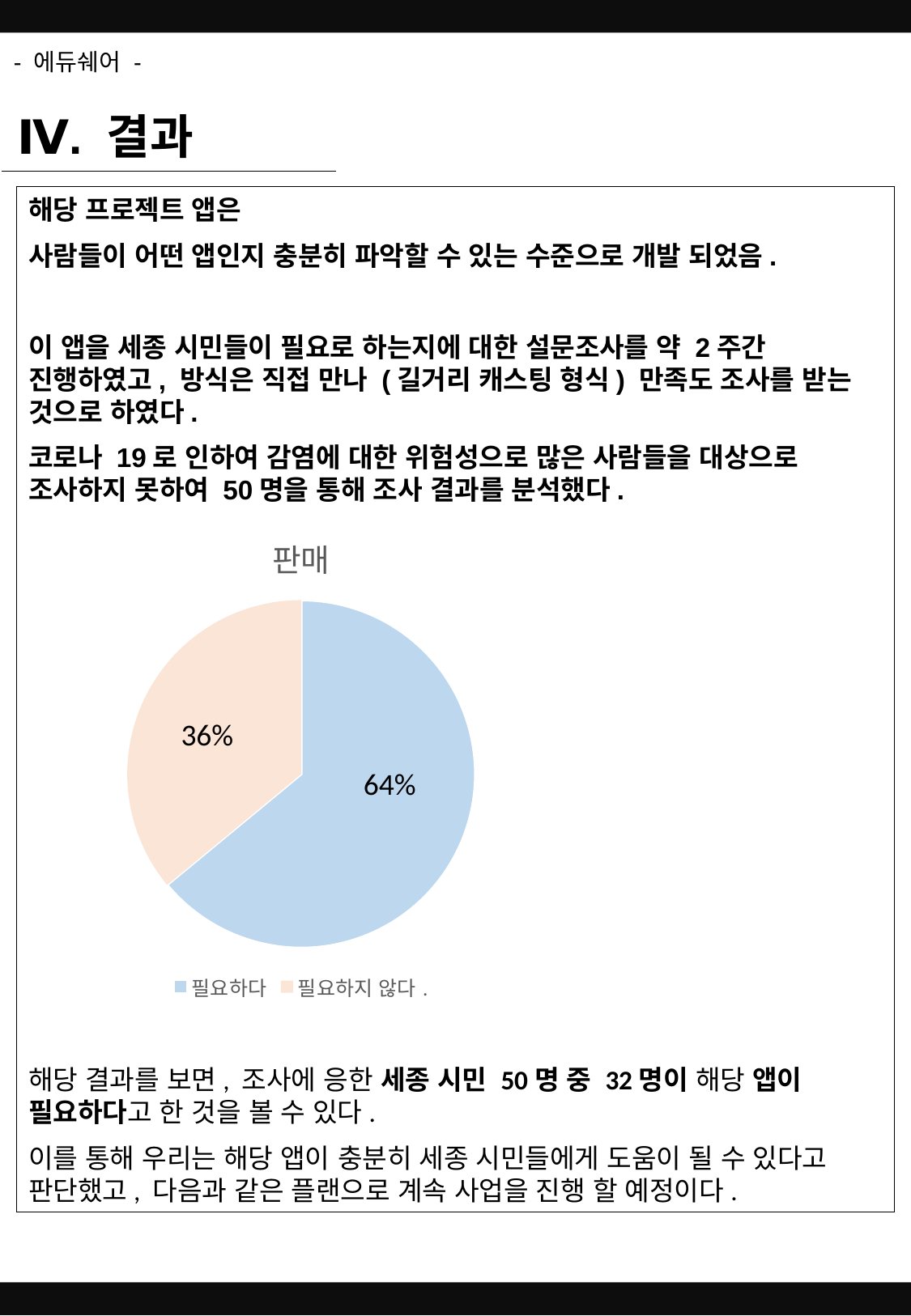

- 에듀쉐어 -
Ⅳ. 결과
해당 프로젝트 앱은
사람들이 어떤 앱인지 충분히 파악할 수 있는 수준으로 개발 되었음.

이 앱을 세종 시민들이 필요로 하는지에 대한 설문조사를 약 2주간 진행하였고, 방식은 직접 만나 (길거리 캐스팅 형식) 만족도 조사를 받는 것으로 하였다.
코로나 19로 인하여 감염에 대한 위험성으로 많은 사람들을 대상으로 조사하지 못하여 50명을 통해 조사 결과를 분석했다.

해당 결과를 보면, 조사에 응한 세종 시민 50명 중 32명이 해당 앱이 필요하다고 한 것을 볼 수 있다.
이를 통해 우리는 해당 앱이 충분히 세종 시민들에게 도움이 될 수 있다고 판단했고, 다음과 같은 플랜으로 계속 사업을 진행 할 예정이다.

### Chart:

| Category | 판매 |
|---|---|
| 필요하다 | 6.4 |
| 필요하지 않다. | 3.6 |
36%
64%